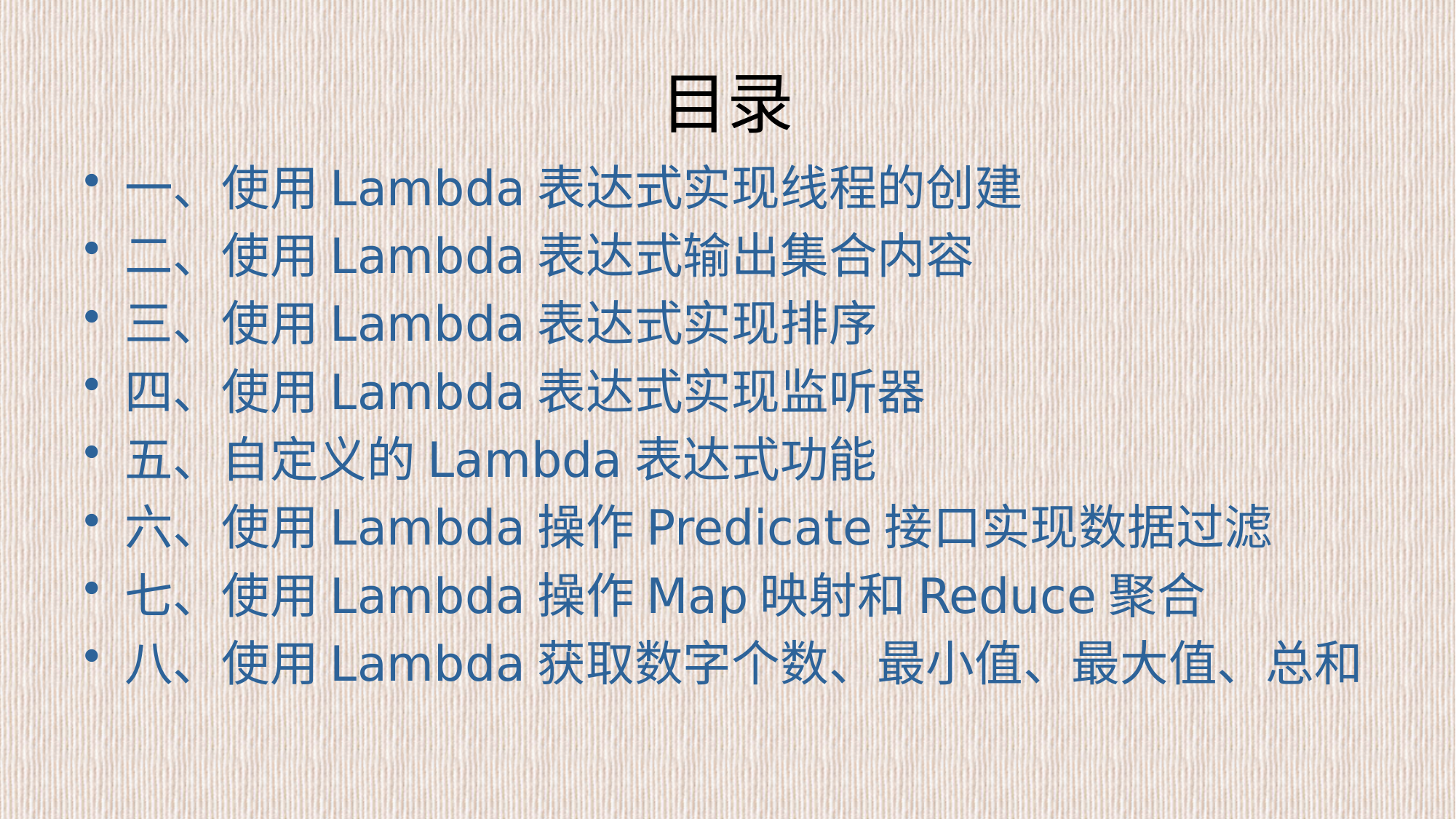

# 目录
一、使用Lambda表达式实现线程的创建
二、使用Lambda表达式输出集合内容
三、使用Lambda表达式实现排序
四、使用Lambda表达式实现监听器
五、自定义的Lambda表达式功能
六、使用Lambda操作Predicate接口实现数据过滤
七、使用Lambda操作Map映射和Reduce聚合
八、使用Lambda获取数字个数、最小值、最大值、总和